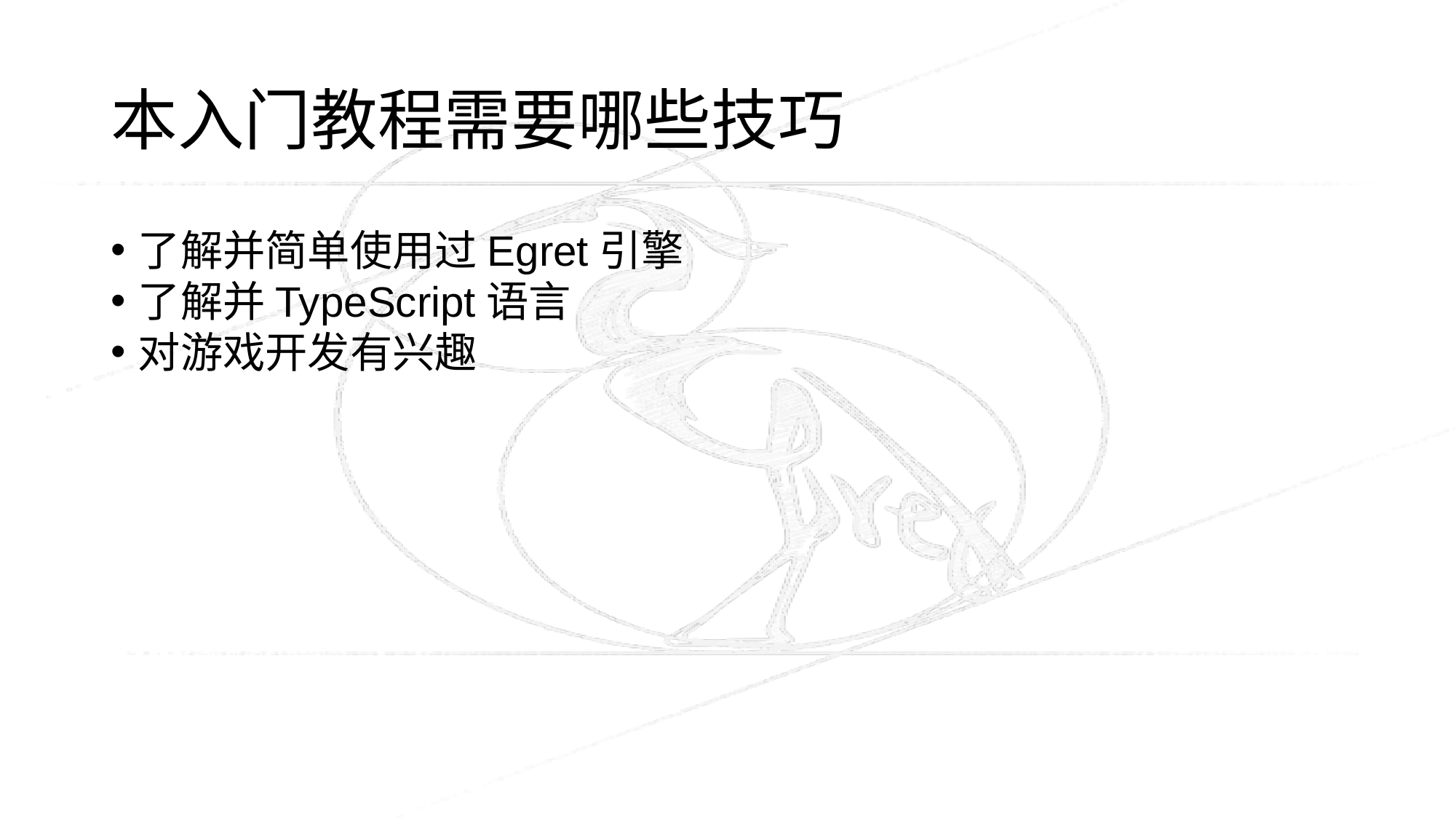

# 本入门教程需要哪些技巧
了解并简单使用过Egret引擎
了解并TypeScript语言
对游戏开发有兴趣